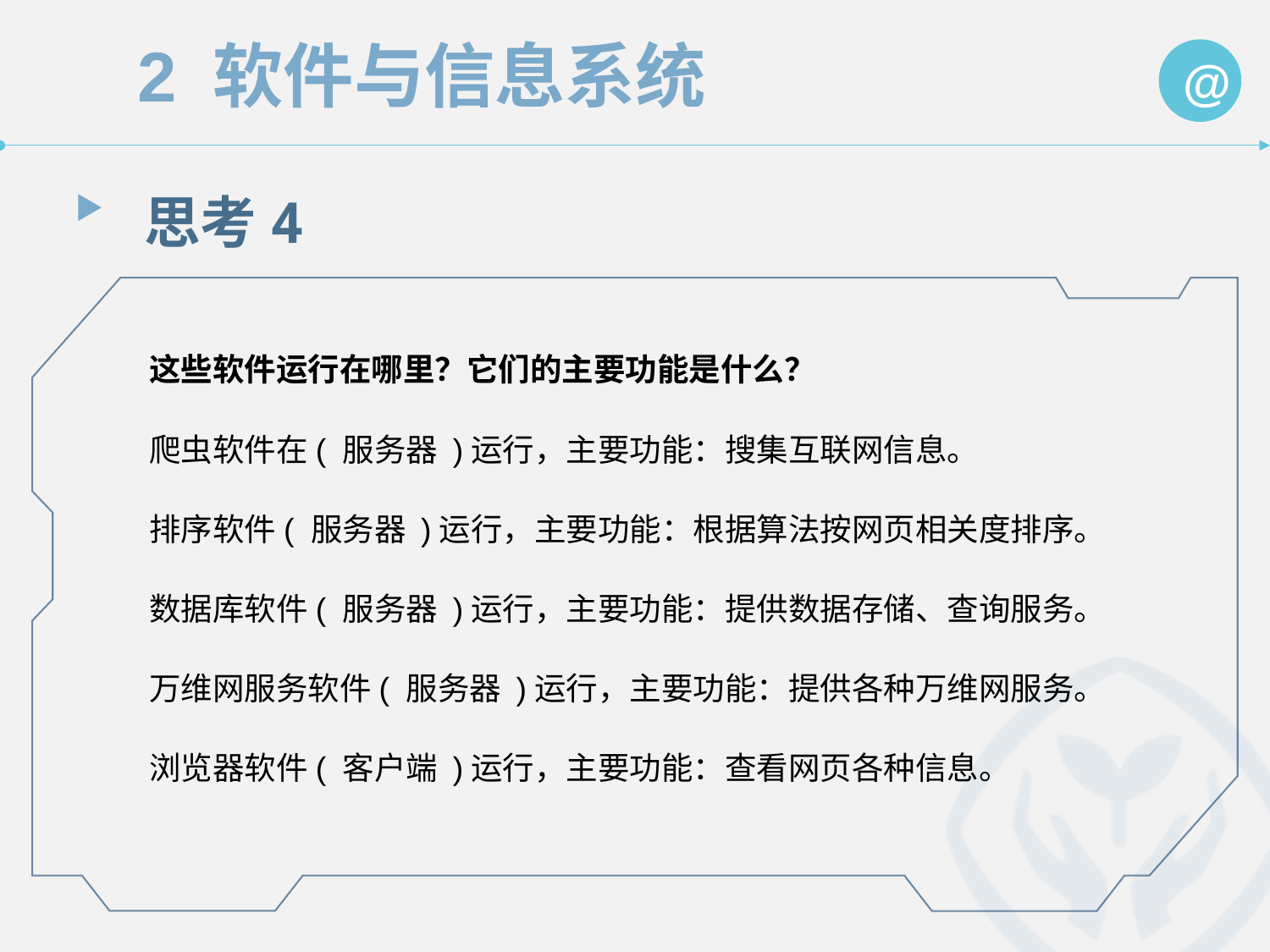

思考4

这些软件运行在哪里？它们的主要功能是什么？
爬虫软件在( 服务器 )运行，主要功能：搜集互联网信息。
排序软件( 服务器 )运行，主要功能：根据算法按网页相关度排序。
数据库软件( 服务器 )运行，主要功能：提供数据存储、查询服务。
万维网服务软件( 服务器 )运行，主要功能：提供各种万维网服务。
浏览器软件( 客户端 )运行，主要功能：查看网页各种信息。